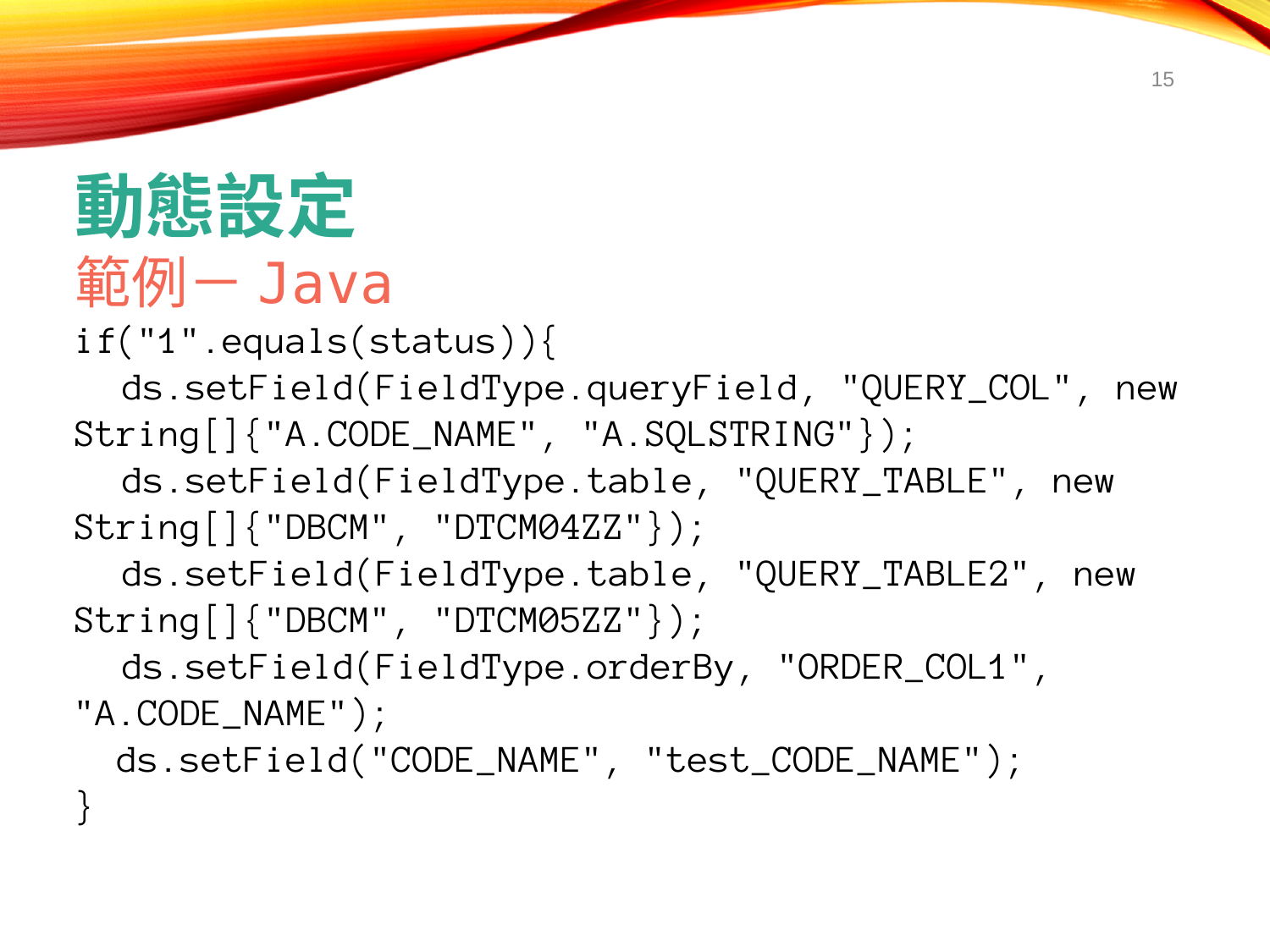

15
動態設定
範例－Java
if("1".equals(status)){
　ds.setField(FieldType.queryField, "QUERY_COL", new String[]{"A.CODE_NAME", "A.SQLSTRING"});
　ds.setField(FieldType.table, "QUERY_TABLE", new String[]{"DBCM", "DTCM04ZZ"});
　ds.setField(FieldType.table, "QUERY_TABLE2", new String[]{"DBCM", "DTCM05ZZ"});
　ds.setField(FieldType.orderBy, "ORDER_COL1", "A.CODE_NAME");
  ds.setField("CODE_NAME", "test_CODE_NAME");
}